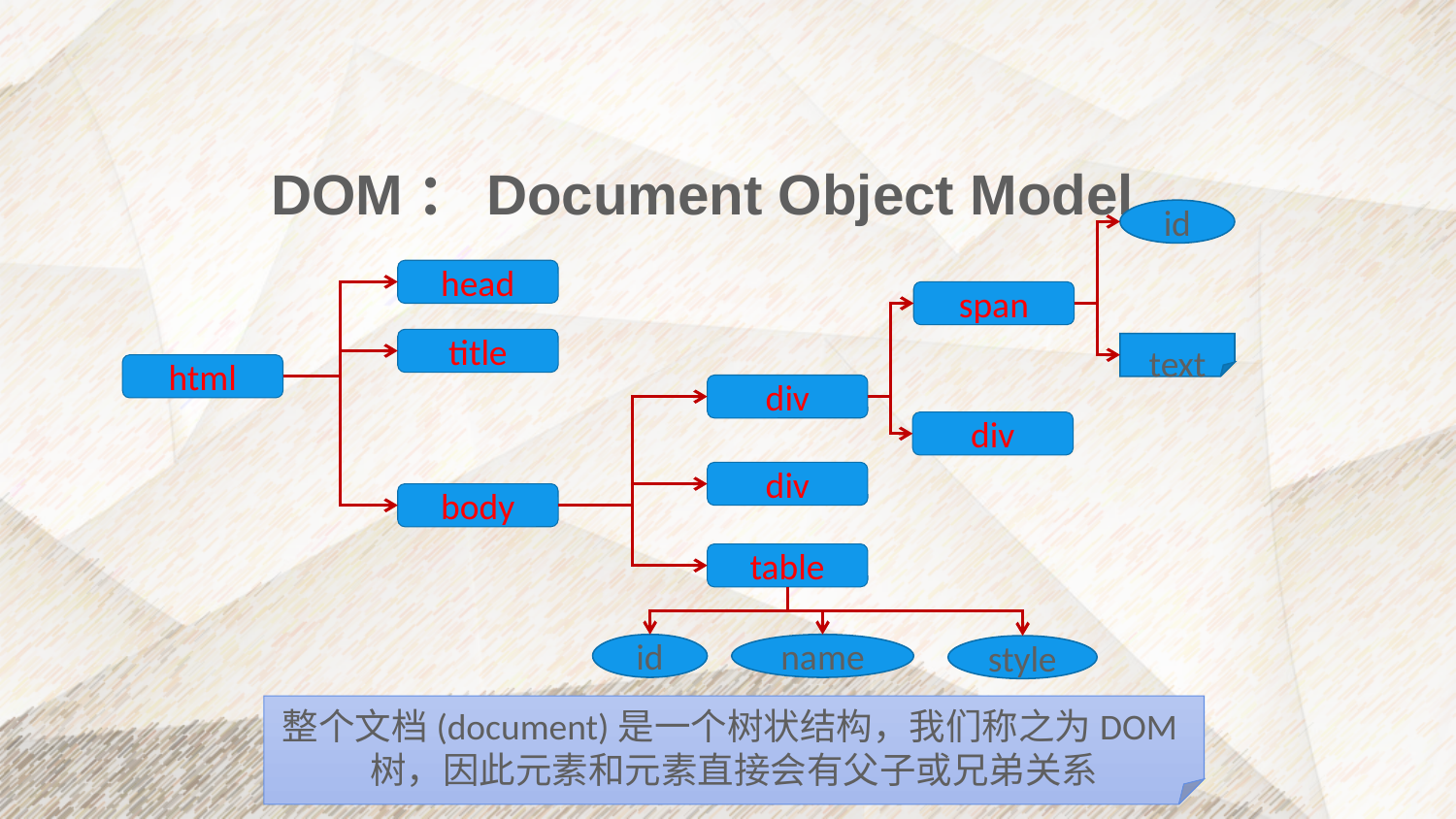

DOM：Document Object Model
id
head
span
title
text
html
div
div
div
body
table
id
name
style
整个文档(document)是一个树状结构，我们称之为DOM树，因此元素和元素直接会有父子或兄弟关系